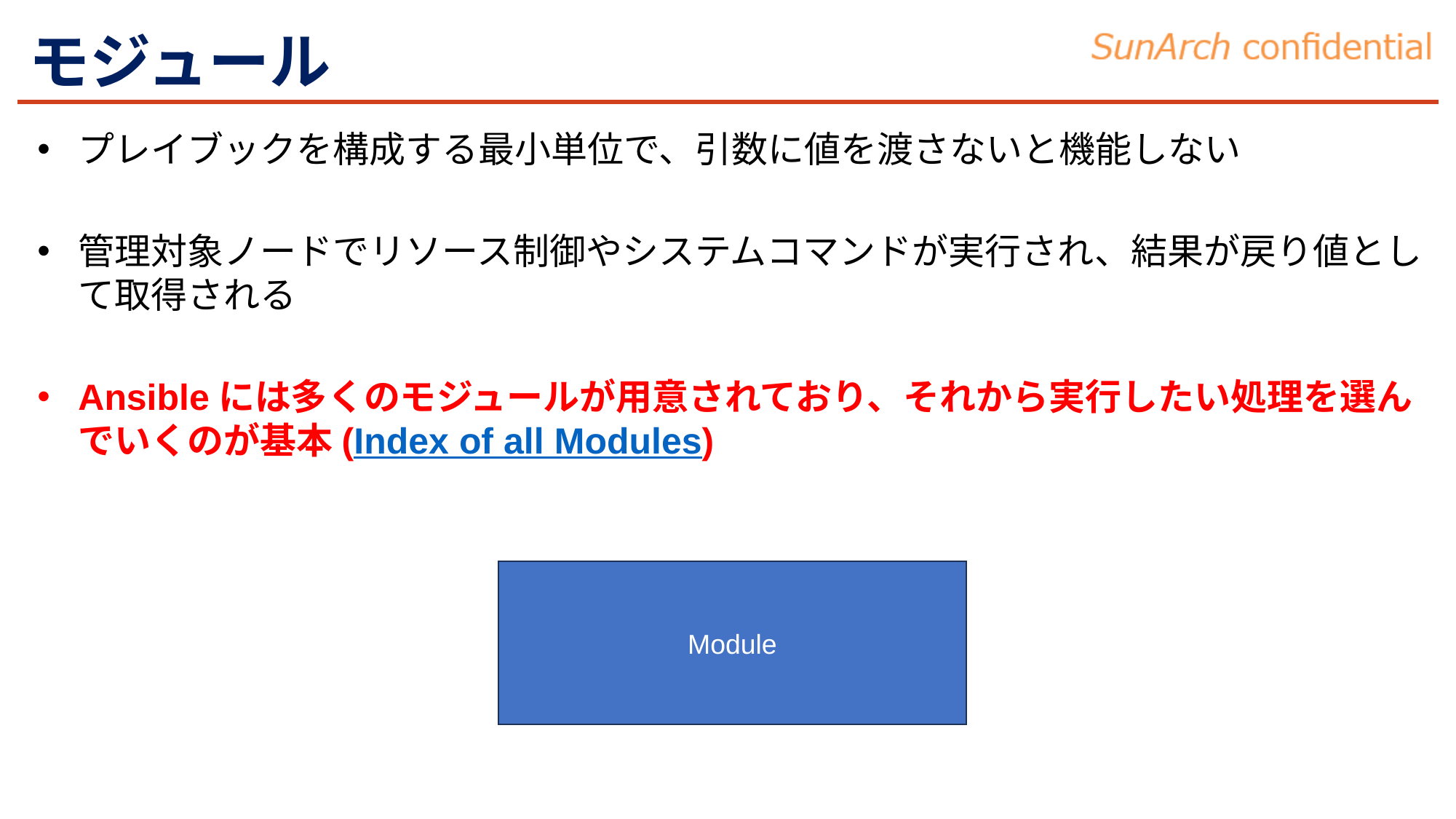

# モジュール
プレイブックを構成する最小単位で、引数に値を渡さないと機能しない

管理対象ノードでリソース制御やシステムコマンドが実行され、結果が戻り値として取得される

Ansibleには多くのモジュールが用意されており、それから実行したい処理を選んでいくのが基本(Index of all Modules)

Module